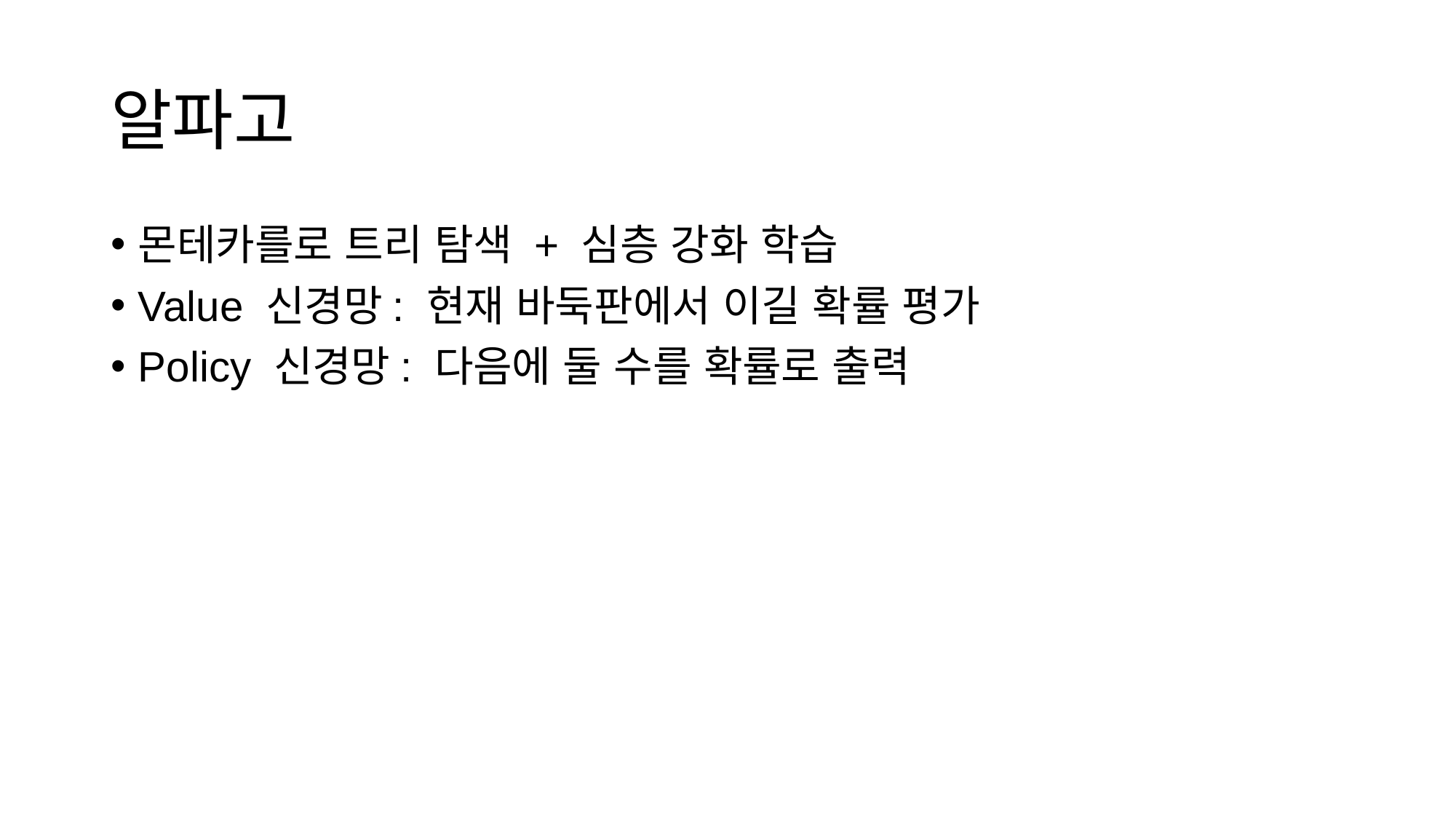

# 알파고
몬테카를로 트리 탐색 + 심층 강화 학습
Value 신경망: 현재 바둑판에서 이길 확률 평가
Policy 신경망: 다음에 둘 수를 확률로 출력